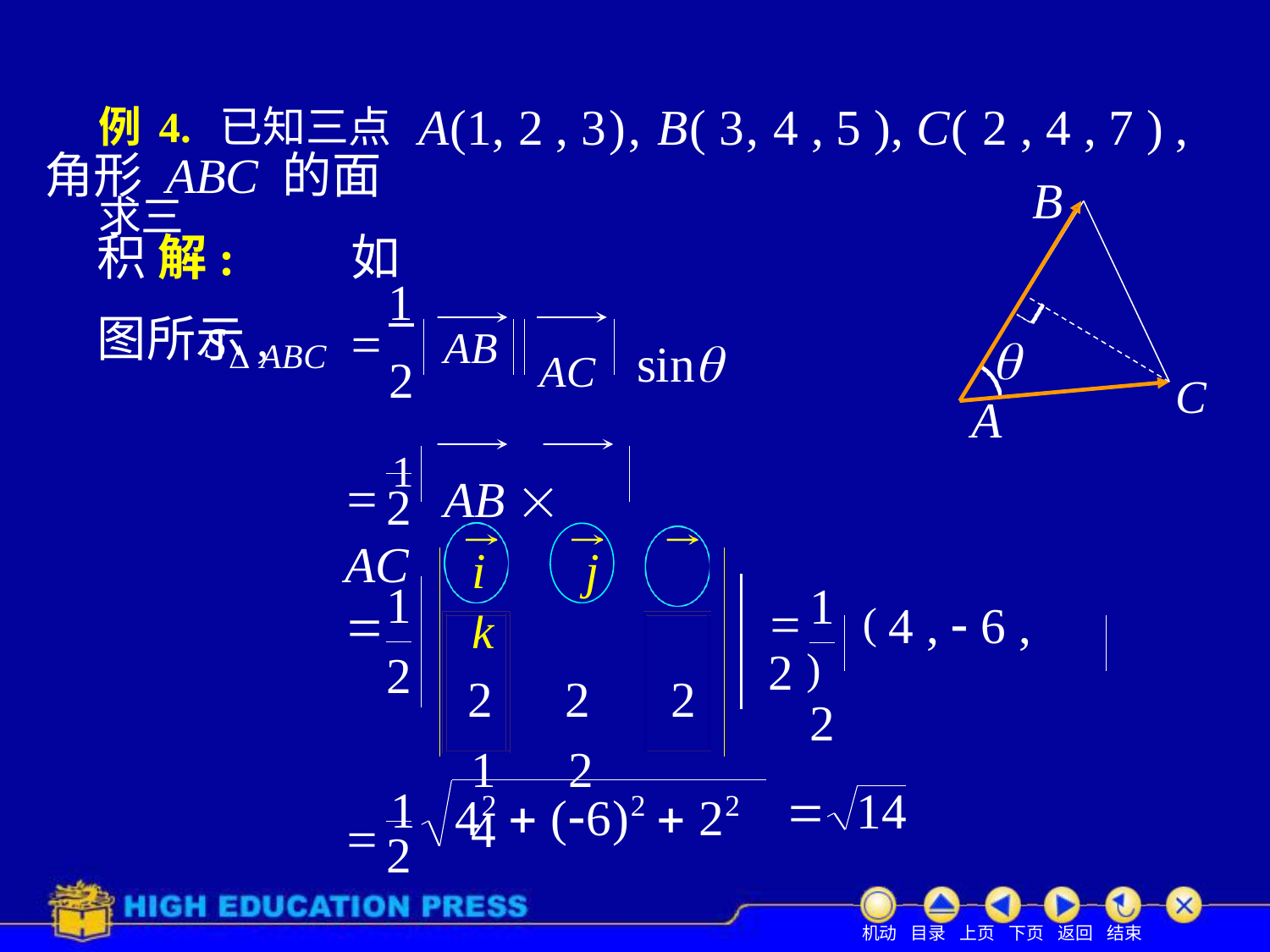

例4. 已知三点 A(1, 2 , 3), B( 3, 4 , 5 ), C( 2 , 4 , 7 ) , 求三
角形 ABC 的面积 解:	如图所示,
B

1
SΔ ABC	=	AB

AC	sinθ

θ
A
2
C

= 1	AB × AC

2

i	j	k
2	2	2
1	2	4

1
1

=
2
=	( 4 , − 6 ,	2 )
2

= 1
=	14

42 + (−6)2 + 22

2

机动 目录 上页 下页 返回 结束